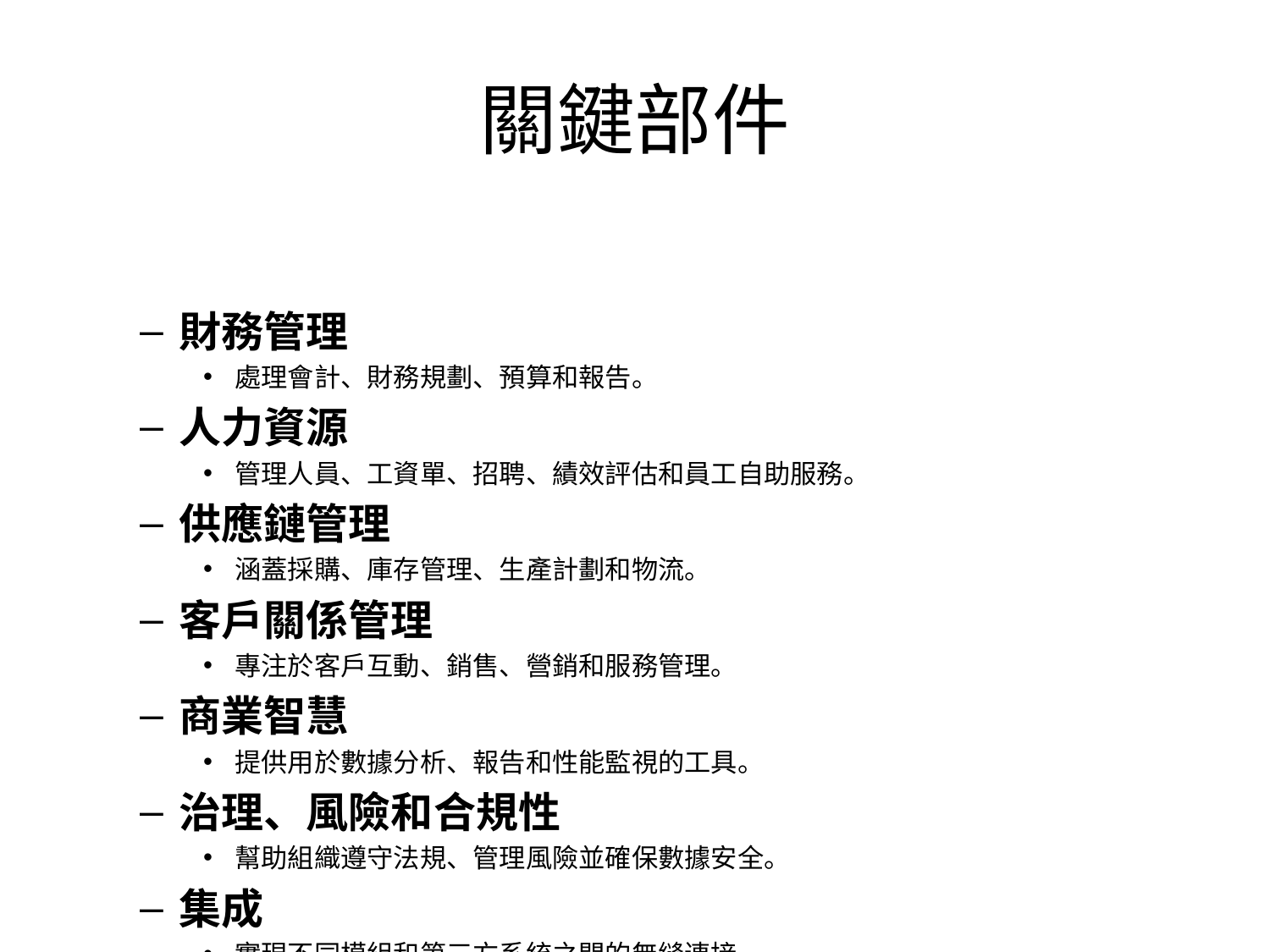

# 關鍵部件

財務管理
處理會計、財務規劃、預算和報告。
人力資源
管理人員、工資單、招聘、績效評估和員工自助服務。
供應鏈管理
涵蓋採購、庫存管理、生產計劃和物流。
客戶關係管理
專注於客戶互動、銷售、營銷和服務管理。
商業智慧
提供用於數據分析、報告和性能監視的工具。
治理、風險和合規性
幫助組織遵守法規、管理風險並確保數據安全。
集成
實現不同模組和第三方系統之間的無縫連接。
移動性和分析
為行動決策提供行動應用程式和分析功能。
雲集成
支援基於雲的部署選項，以提高靈活性和可擴充性。